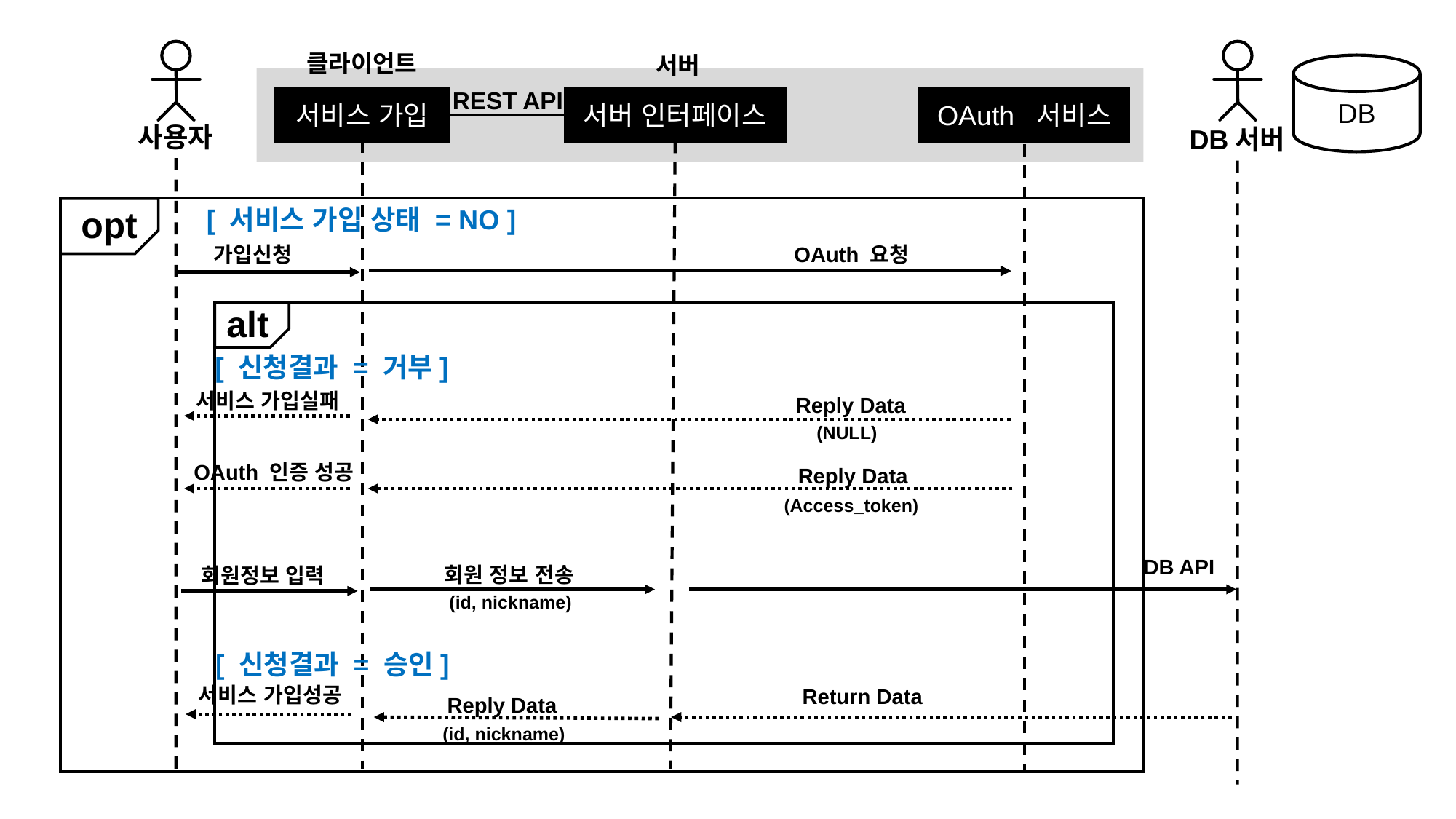

사용자

DB서버
클라이언트
서버
DB

REST API
서비스 가입
서버 인터페이스
OAuth  서비스
opt

[ 서비스 가입 상태 = NO ]
가입신청
OAuth 요청
alt

[ 신청결과 = 거부]
서비스 가입실패
Reply Data
(NULL)
OAuth 인증 성공
Reply Data
(Access_token)
DB API
회원 정보 전송
회원정보 입력
(id, nickname)
[ 신청결과 = 승인]
서비스 가입성공
Return Data
Reply Data
(id, nickname)